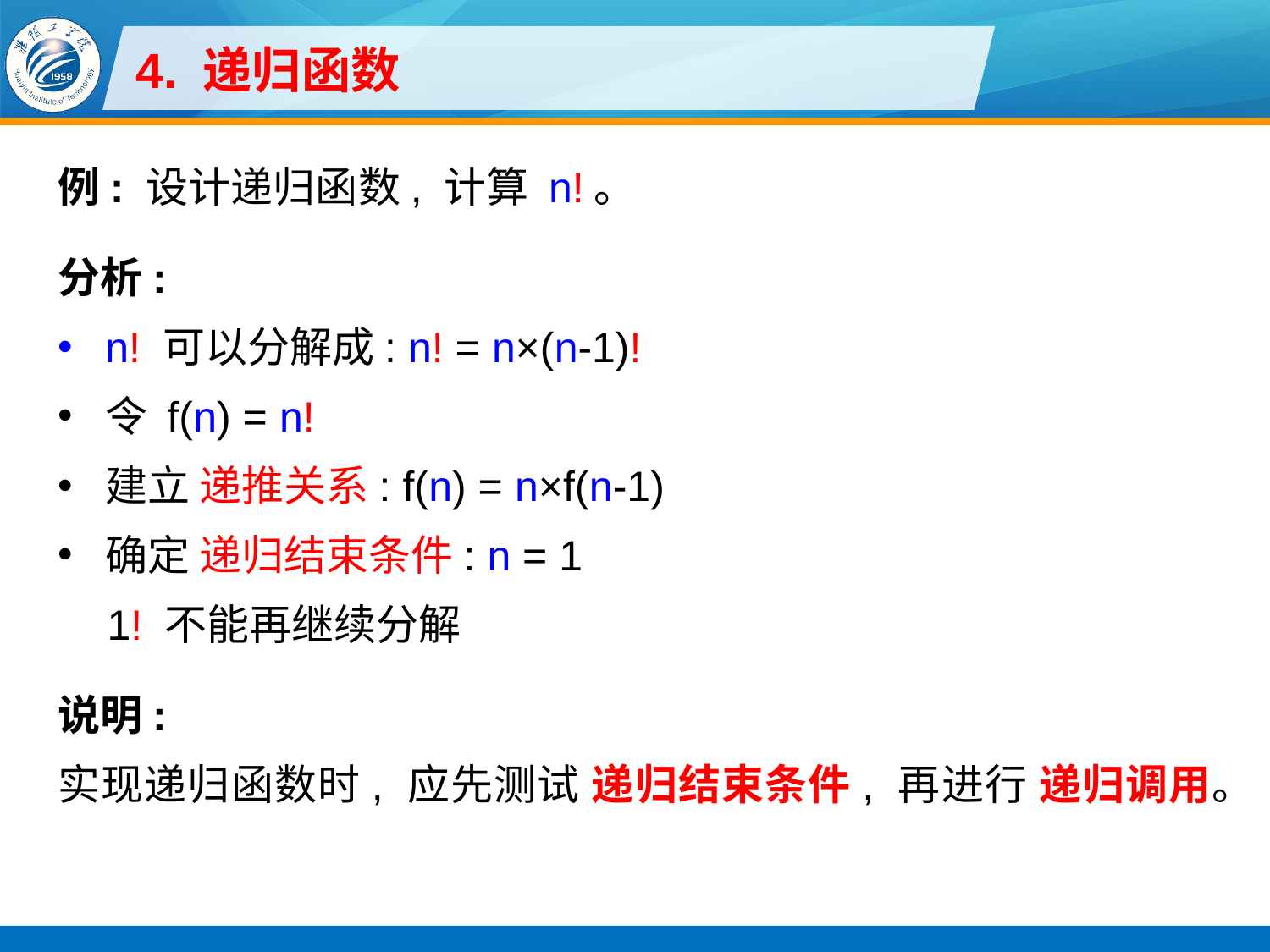

# 4. 递归函数
例: 设计递归函数, 计算 n!。
分析:
n! 可以分解成: n! = n×(n-1)!
令 f(n) = n!
建立 递推关系: f(n) = n×f(n-1)
确定 递归结束条件: n = 1
1! 不能再继续分解
说明:
实现递归函数时, 应先测试 递归结束条件, 再进行 递归调用。